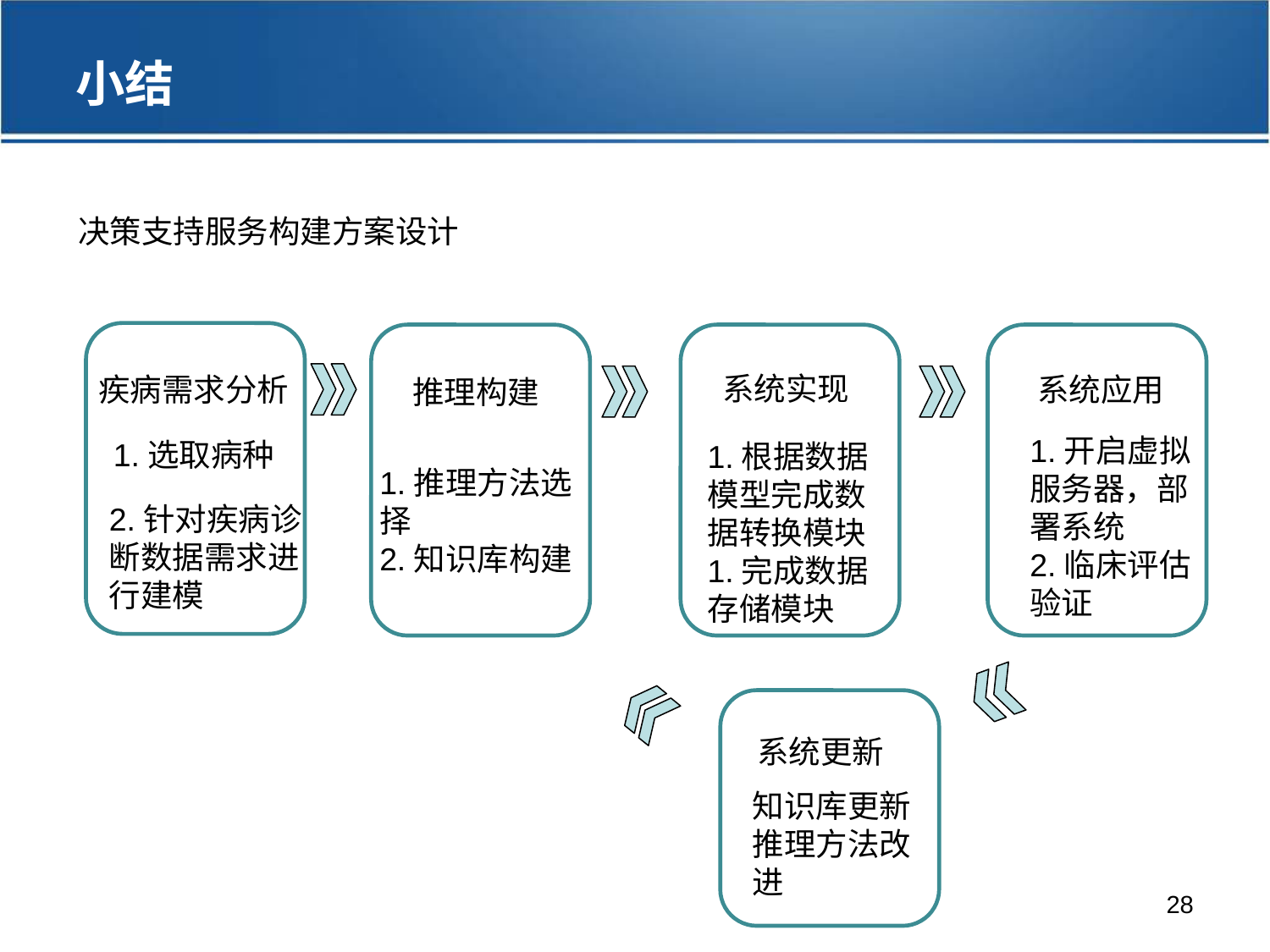

小结
决策支持服务构建方案设计

系统实现
系统应用
疾病需求分析

推理构建

1.开启虚拟服务器，部署系统
2.临床评估验证
1.选取病种
1.根据数据模型完成数据转换模块
1.完成数据存储模块
1.推理方法选择
2.知识库构建

2.针对疾病诊断数据需求进行建模

系统更新
知识库更新
推理方法改进
28